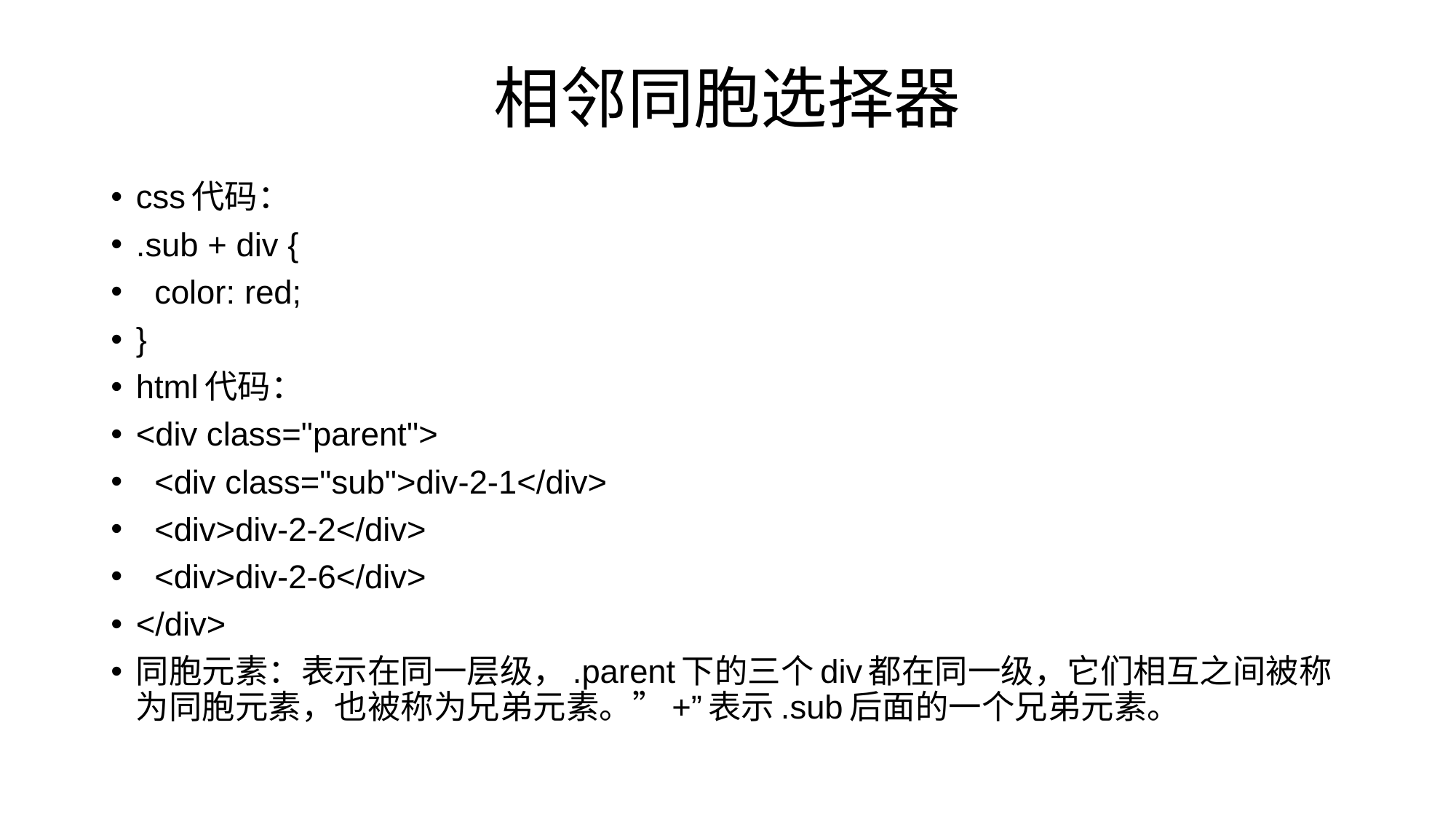

# 相邻同胞选择器
css代码：
.sub + div {
  color: red;
}
html代码：
<div class="parent">
  <div class="sub">div-2-1</div>
  <div>div-2-2</div>
  <div>div-2-6</div>
</div>
同胞元素：表示在同一层级，.parent下的三个div都在同一级，它们相互之间被称为同胞元素，也被称为兄弟元素。”+”表示.sub后面的一个兄弟元素。